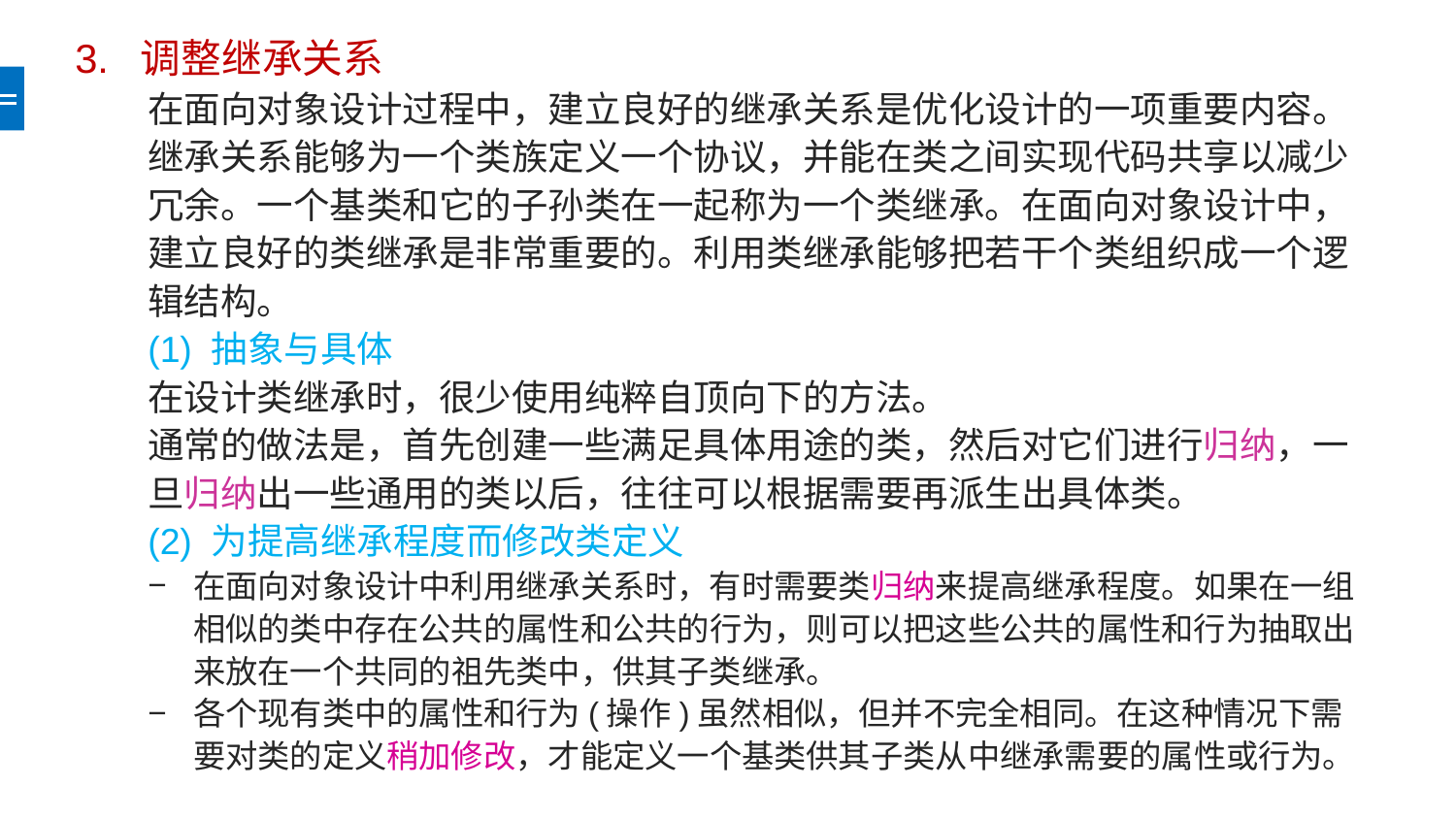

3.  调整继承关系
在面向对象设计过程中，建立良好的继承关系是优化设计的一项重要内容。继承关系能够为一个类族定义一个协议，并能在类之间实现代码共享以减少冗余。一个基类和它的子孙类在一起称为一个类继承。在面向对象设计中，建立良好的类继承是非常重要的。利用类继承能够把若干个类组织成一个逻辑结构。
(1) 抽象与具体
在设计类继承时，很少使用纯粹自顶向下的方法。
通常的做法是，首先创建一些满足具体用途的类，然后对它们进行归纳，一旦归纳出一些通用的类以后，往往可以根据需要再派生出具体类。
(2) 为提高继承程度而修改类定义
在面向对象设计中利用继承关系时，有时需要类归纳来提高继承程度。如果在一组相似的类中存在公共的属性和公共的行为，则可以把这些公共的属性和行为抽取出来放在一个共同的祖先类中，供其子类继承。
各个现有类中的属性和行为(操作)虽然相似，但并不完全相同。在这种情况下需要对类的定义稍加修改，才能定义一个基类供其子类从中继承需要的属性或行为。